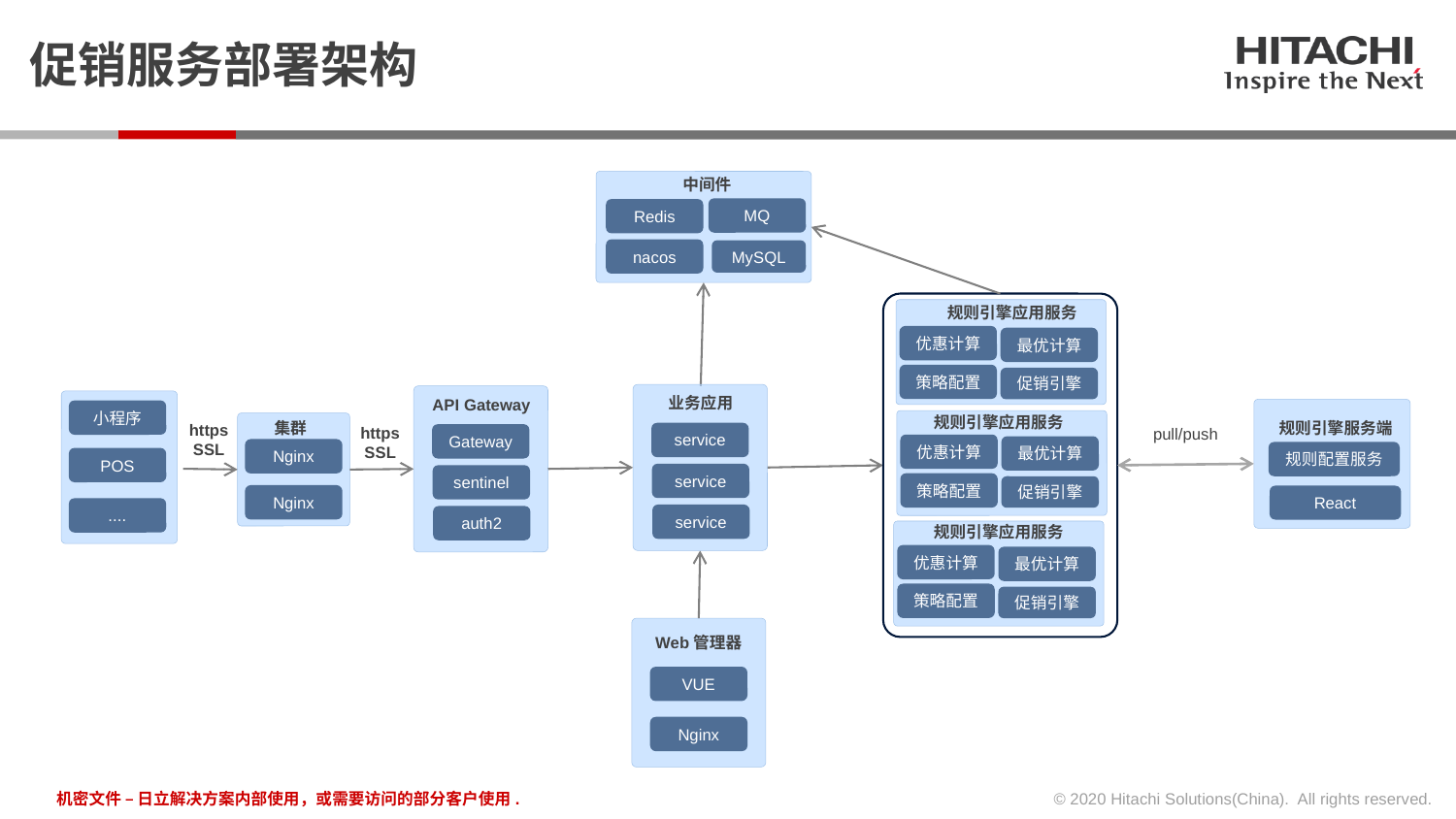

# 促销服务部署架构
中间件

MQ
Redis
nacos
MySQL

规则引擎应用服务

优惠计算
最优计算
策略配置
促销引擎
规则引擎应用服务

优惠计算
最优计算
策略配置
促销引擎
规则引擎应用服务

优惠计算
最优计算
策略配置
促销引擎

业务应用
API Gateway

小程序
规则引擎服务端
集群

https
SSL
https
SSL
pull/push
service
Gateway
Nginx
规则配置服务
POS
service
sentinel
Nginx
React
....
service
auth2

Web管理器
VUE
Nginx